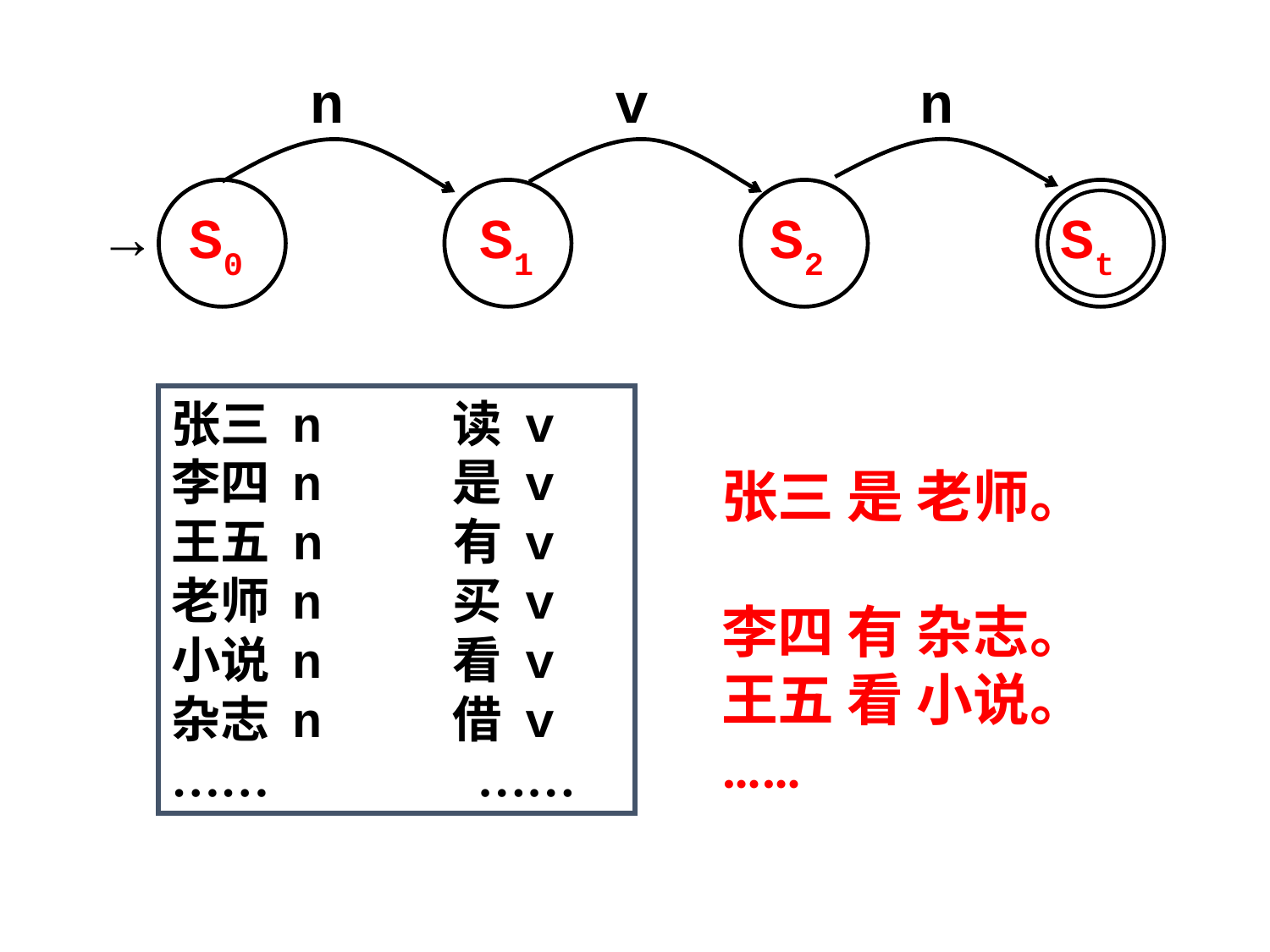

n        v        n

 → S0       S1       S2       St

张三 n    读 v
李四 n    是 v
王五 n    有 v
老师 n    买 v
小说 n    看 v
杂志 n    借 v
……       ……
张三 是 老师。

李四 有 杂志。
王五 看 小说。
……